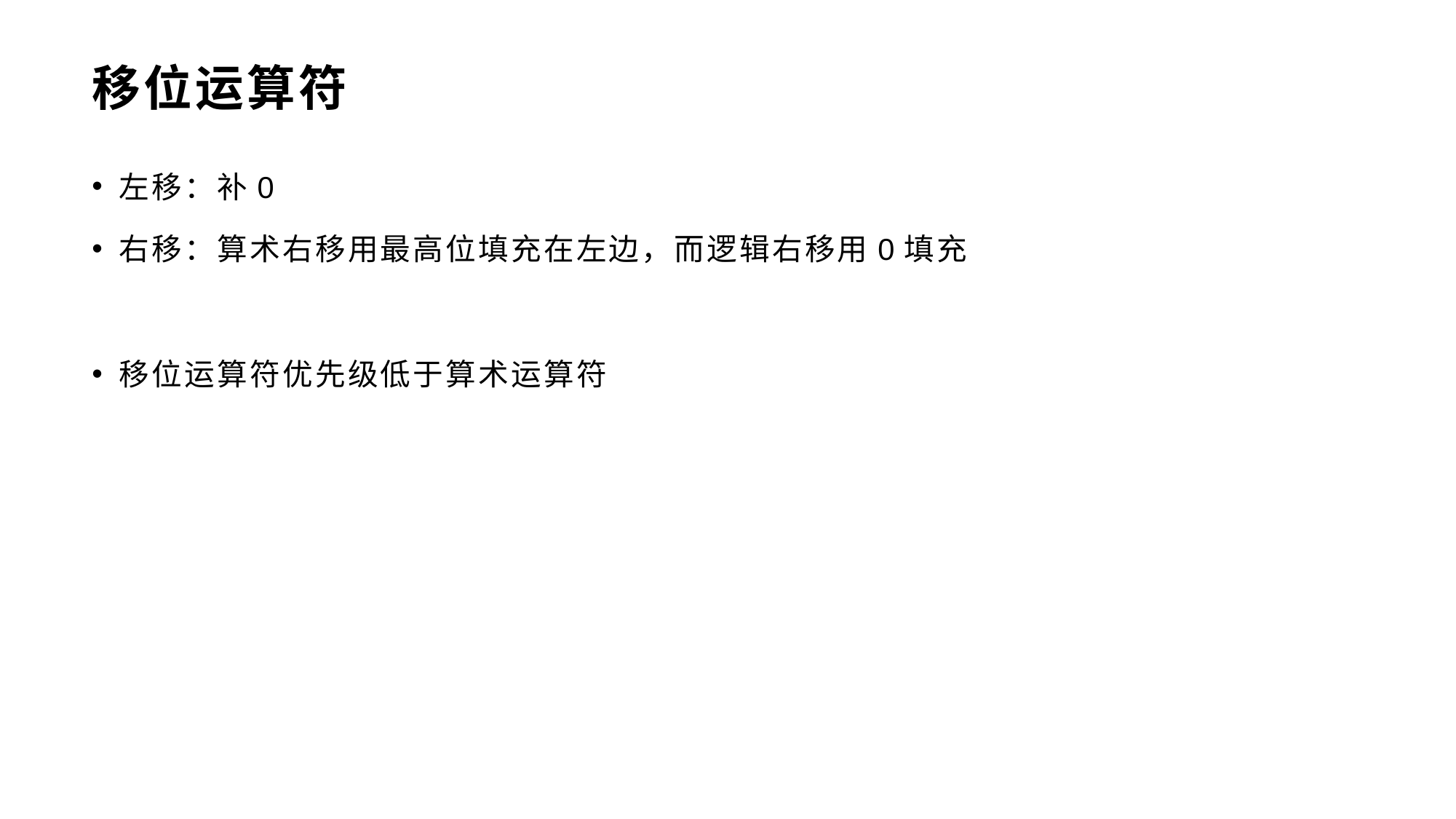

# 移位运算符
左移：补0
右移：算术右移用最高位填充在左边，而逻辑右移用0填充

移位运算符优先级低于算术运算符